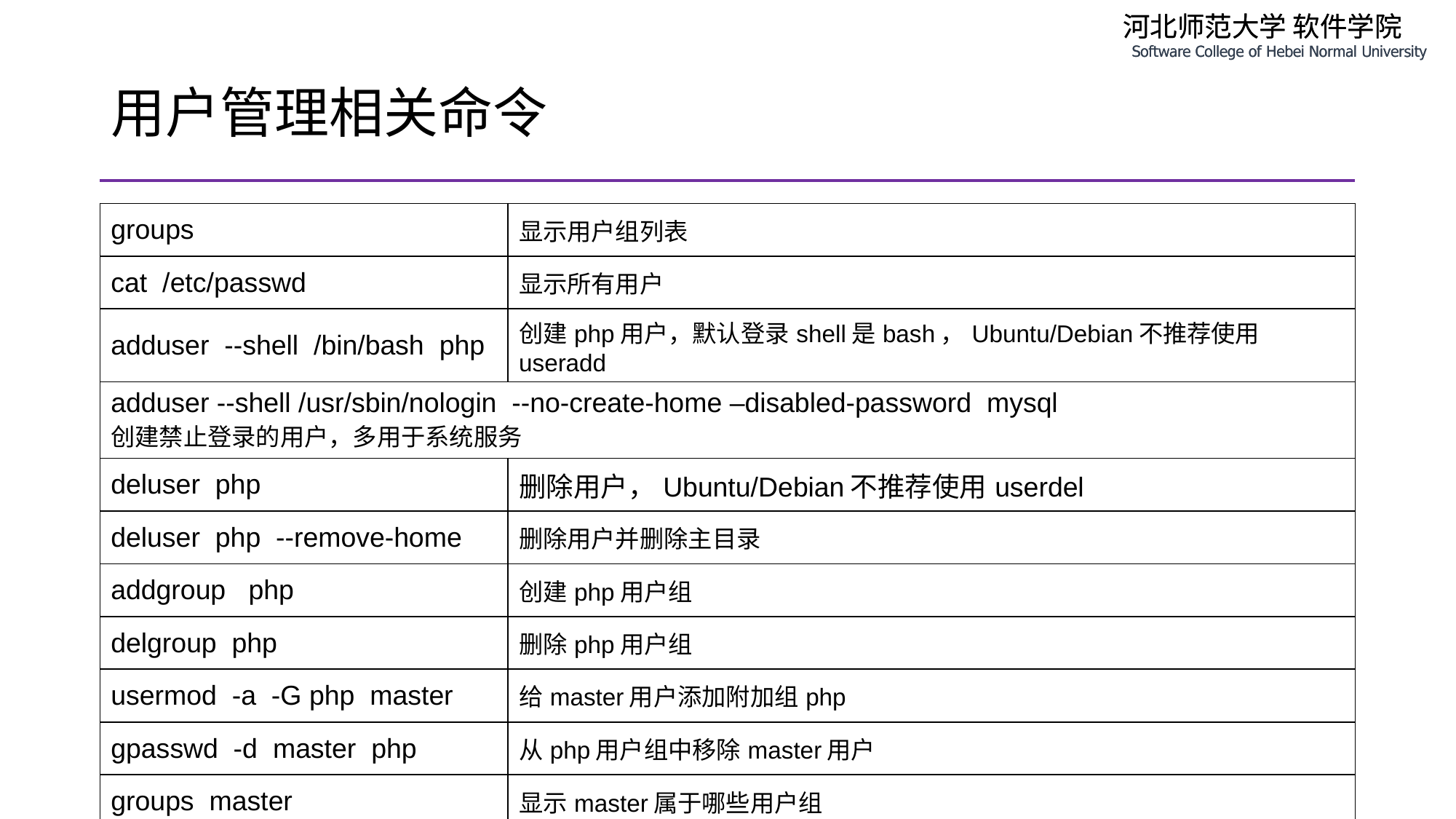

# 用户管理相关命令
| groups | 显示用户组列表 |
| --- | --- |
| cat /etc/passwd | 显示所有用户 |
| adduser --shell /bin/bash php | 创建php用户，默认登录shell是bash，Ubuntu/Debian不推荐使用useradd |
| adduser --shell /usr/sbin/nologin --no-create-home –disabled-password mysql 创建禁止登录的用户，多用于系统服务 |  |
| deluser php | 删除用户，Ubuntu/Debian不推荐使用userdel |
| deluser php --remove-home | 删除用户并删除主目录 |
| addgroup php | 创建php用户组 |
| delgroup php | 删除php用户组 |
| usermod -a -G php master | 给master用户添加附加组php |
| gpasswd -d master php | 从php用户组中移除master用户 |
| groups master | 显示master属于哪些用户组 |